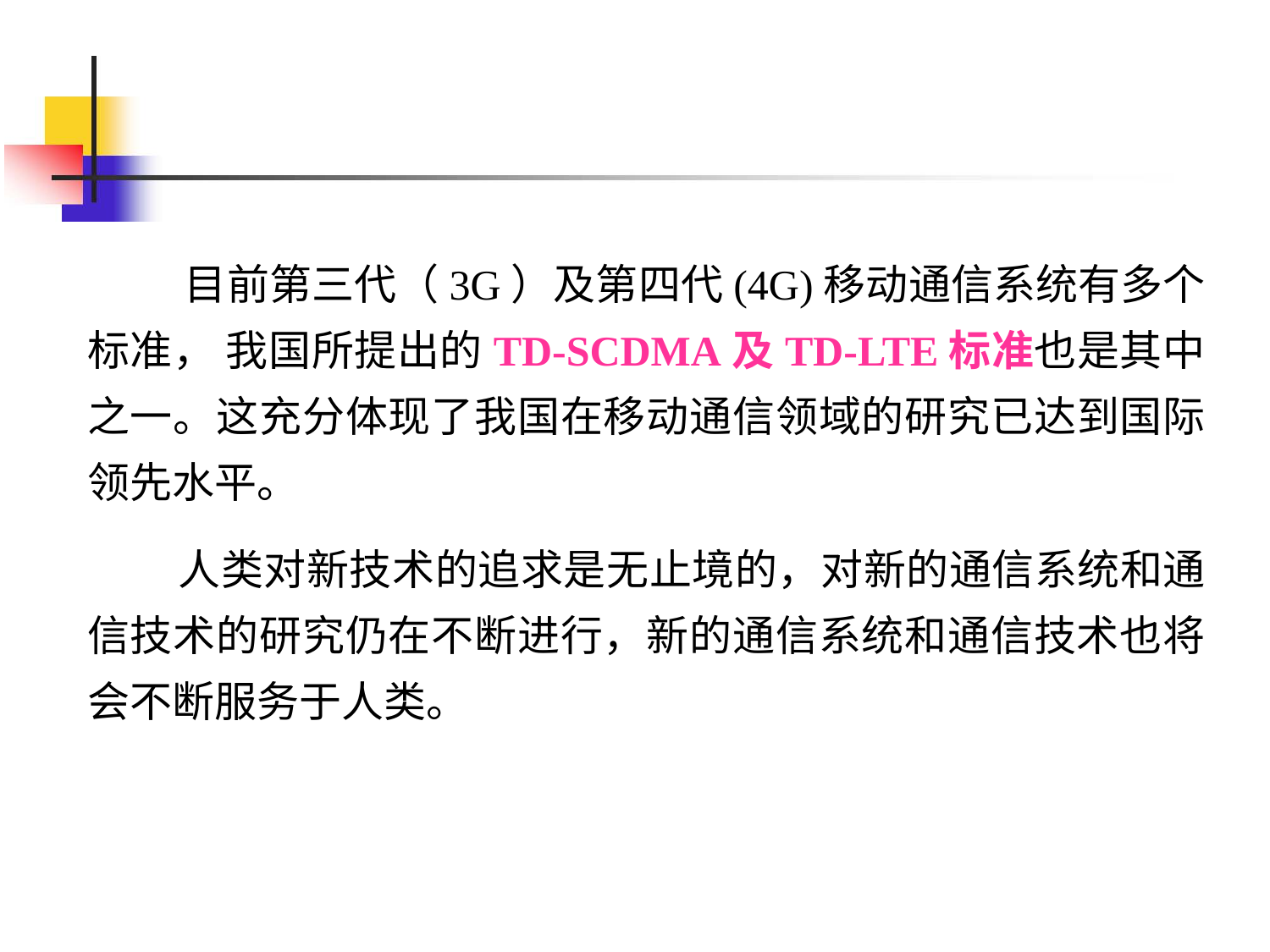

目前第三代（3G）及第四代(4G)移动通信系统有多个标准， 我国所提出的TD-SCDMA及TD-LTE标准也是其中之一。这充分体现了我国在移动通信领域的研究已达到国际领先水平。
        人类对新技术的追求是无止境的，对新的通信系统和通信技术的研究仍在不断进行，新的通信系统和通信技术也将会不断服务于人类。